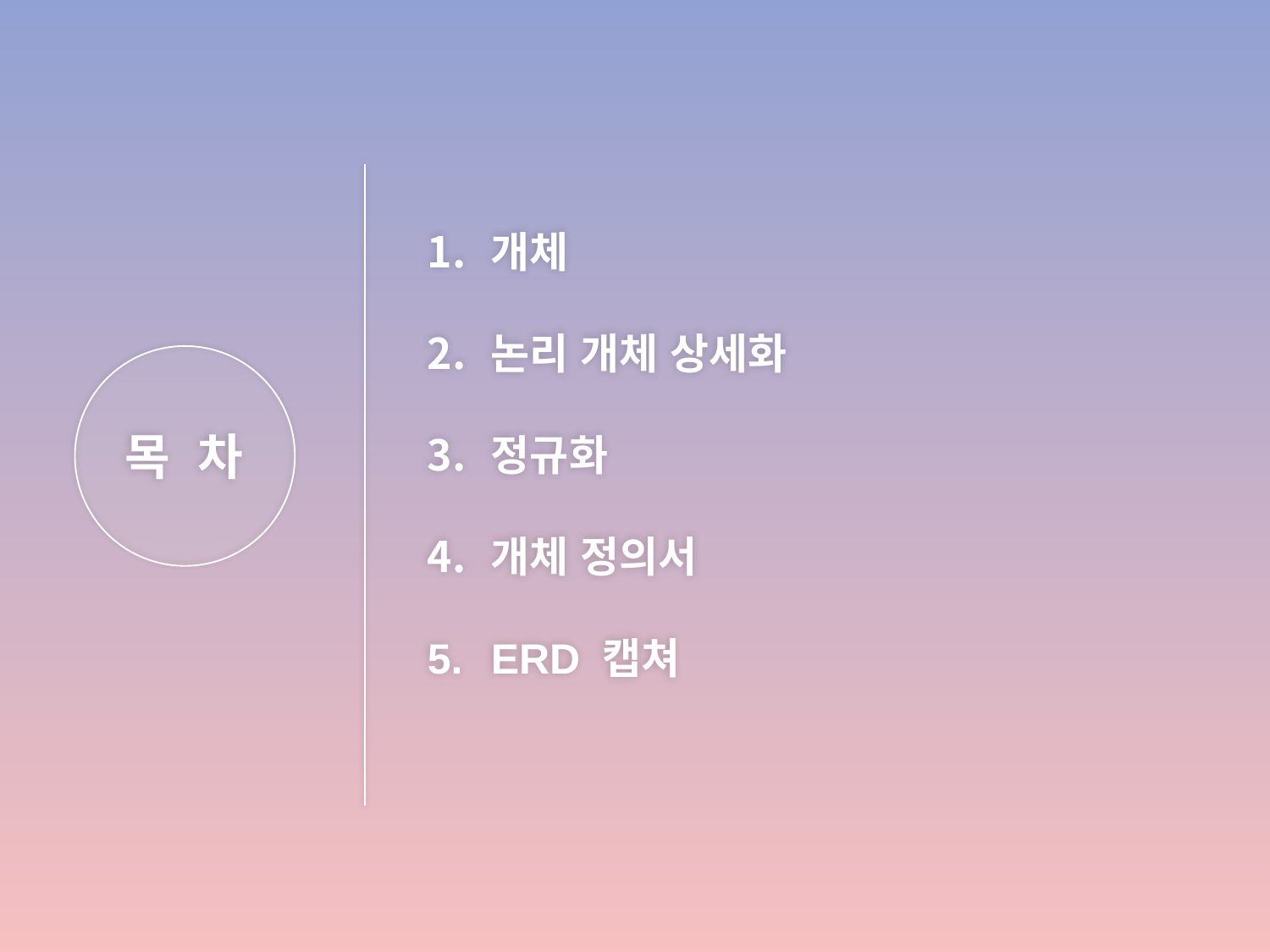

개체

논리 개체 상세화

정규화

개체 정의서

ERD 캡쳐

목  차